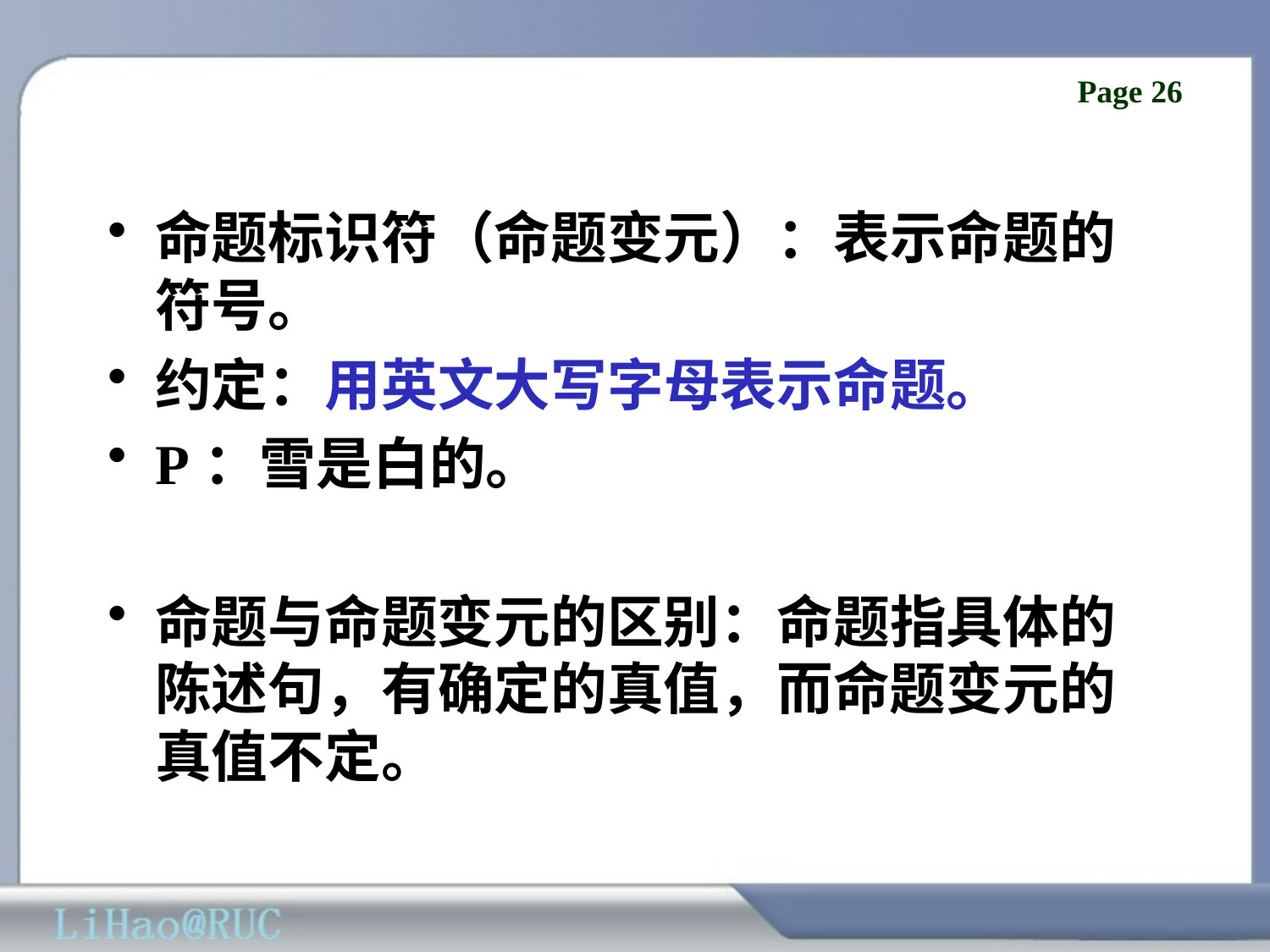

命题标识符（命题变元）：表示命题的符号。
约定：用英文大写字母表示命题。
P：雪是白的。

命题与命题变元的区别：命题指具体的陈述句，有确定的真值，而命题变元的真值不定。